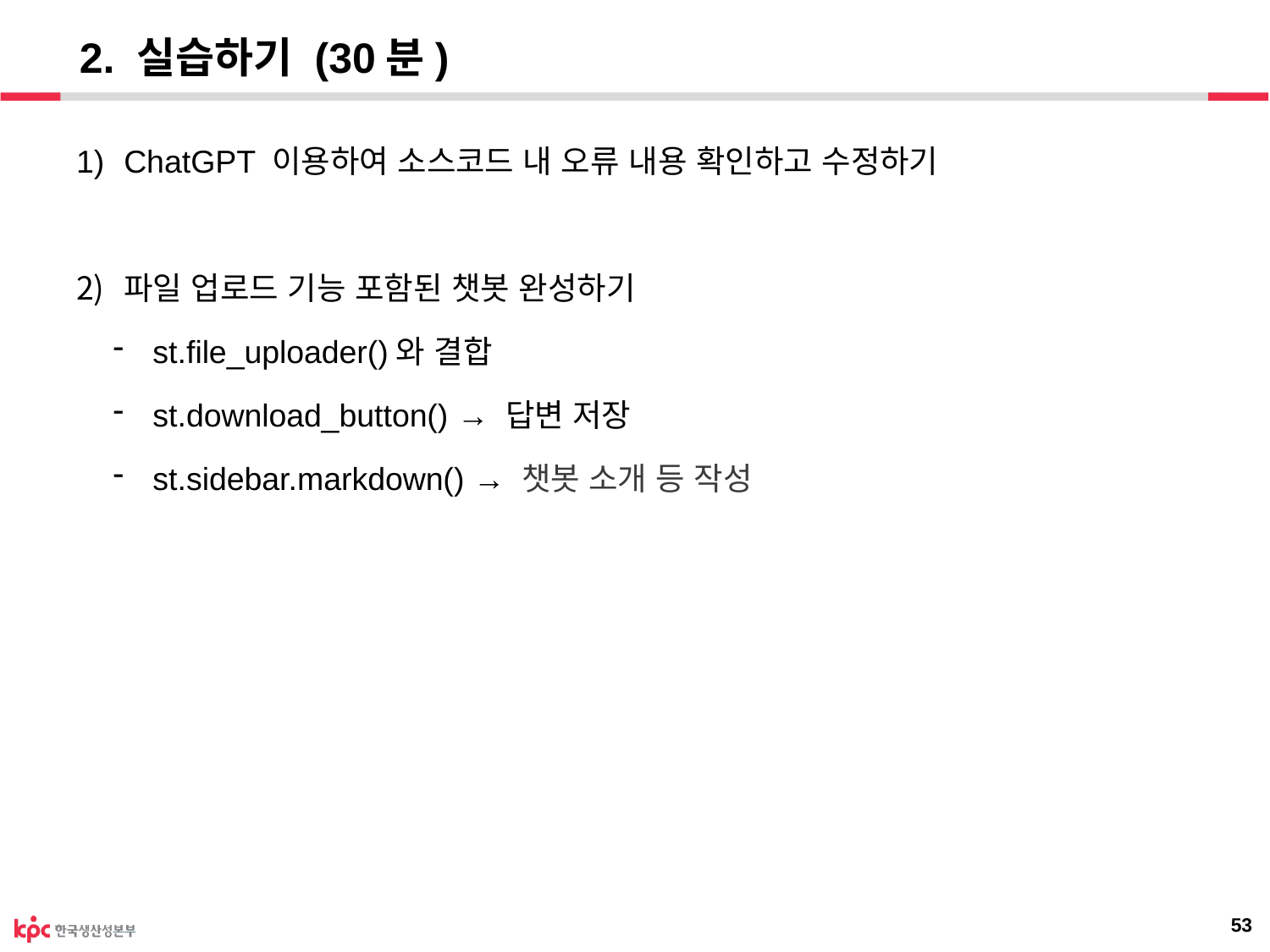

# 2. 실습하기 (30분)
ChatGPT 이용하여 소스코드 내 오류 내용 확인하고 수정하기

파일 업로드 기능 포함된 챗봇 완성하기
st.file_uploader()와 결합
st.download_button() → 답변 저장
st.sidebar.markdown() → 챗봇 소개 등 작성